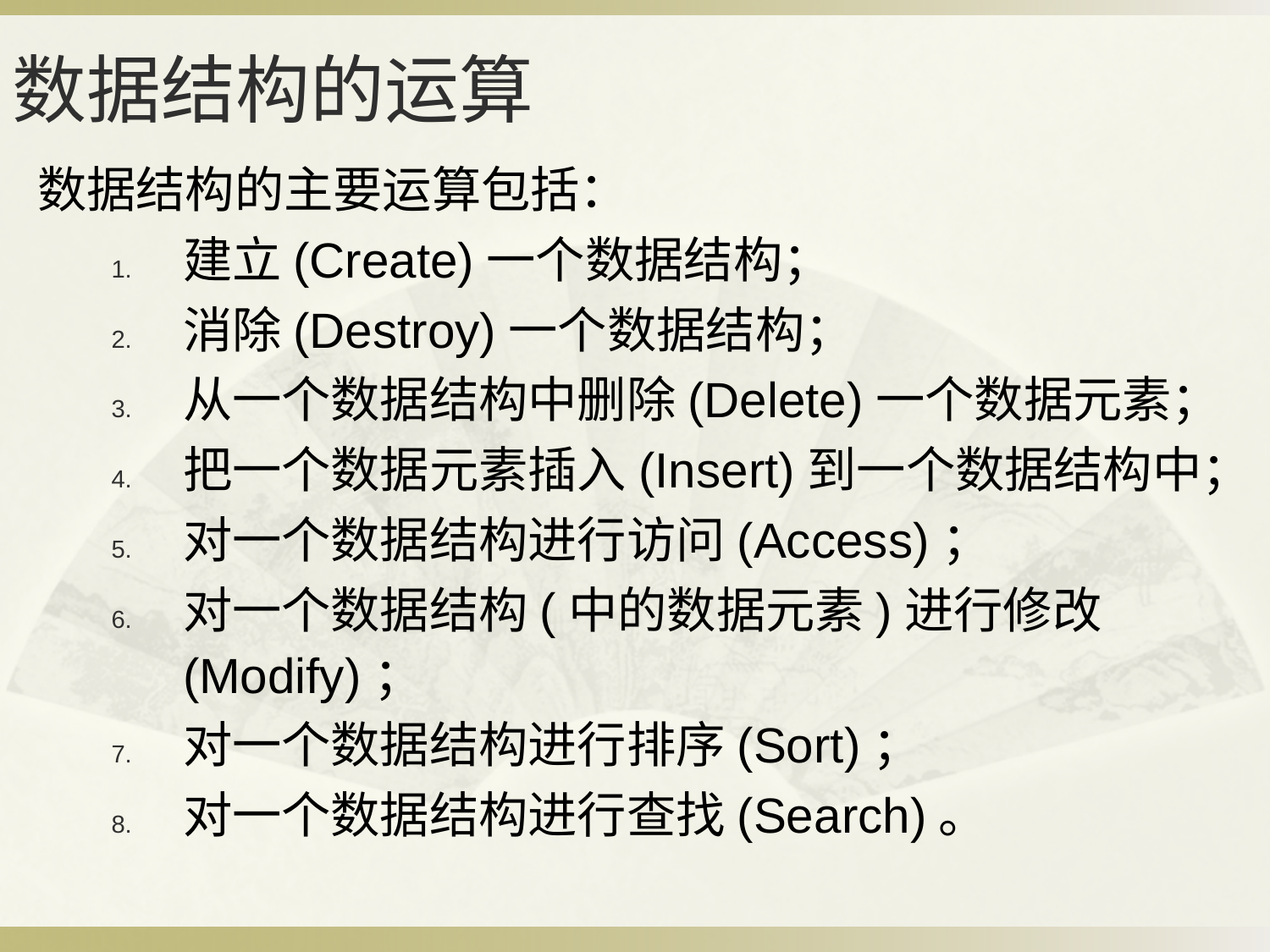

数据结构的运算
# 数据结构的主要运算包括：
建立(Create)一个数据结构；
消除(Destroy)一个数据结构；
从一个数据结构中删除(Delete)一个数据元素；
把一个数据元素插入(Insert)到一个数据结构中；
对一个数据结构进行访问(Access)；
对一个数据结构(中的数据元素)进行修改(Modify)；
对一个数据结构进行排序(Sort)；
对一个数据结构进行查找(Search)。